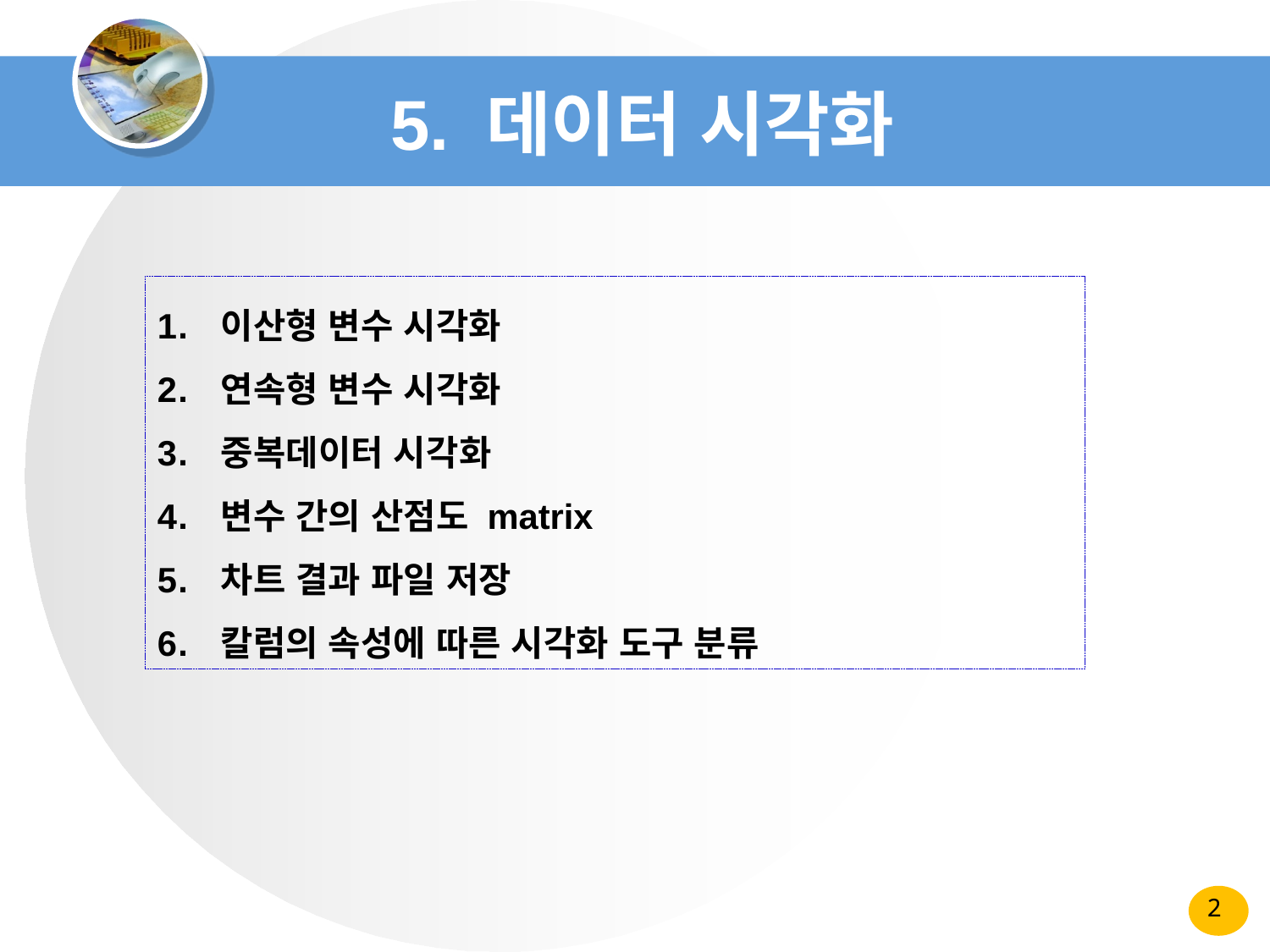

# 5. 데이터 시각화
이산형 변수 시각화
연속형 변수 시각화
중복데이터 시각화
변수 간의 산점도 matrix
차트 결과 파일 저장
칼럼의 속성에 따른 시각화 도구 분류
2